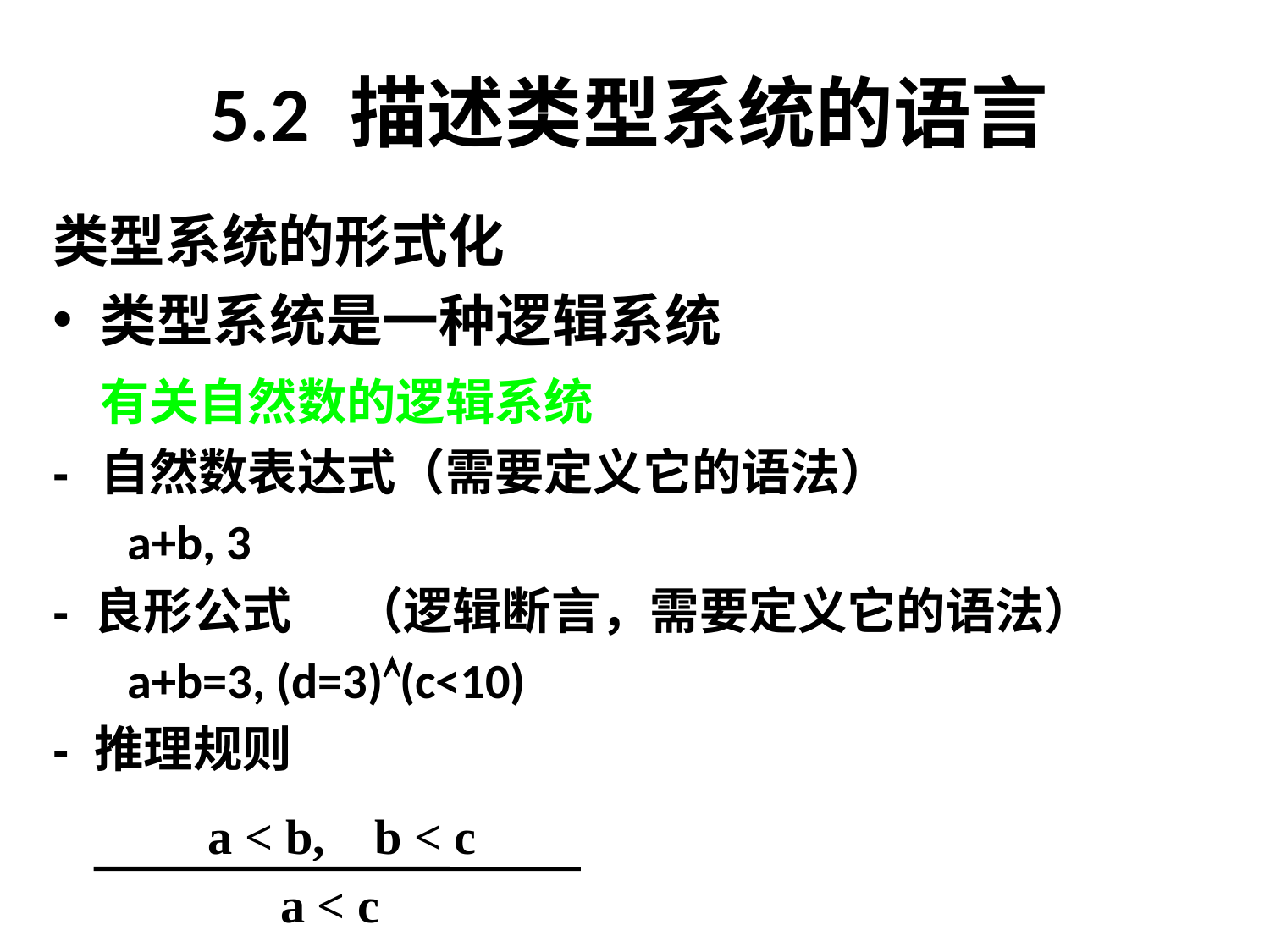

# 5.2 描述类型系统的语言
类型系统的形式化
类型系统是一种逻辑系统
	有关自然数的逻辑系统
-	自然数表达式（需要定义它的语法）
	  a+b, 3
- 良形公式	（逻辑断言，需要定义它的语法）
	  a+b=3, (d=3)∧(c<10)
- 推理规则
  a < b,    b < c
a < c